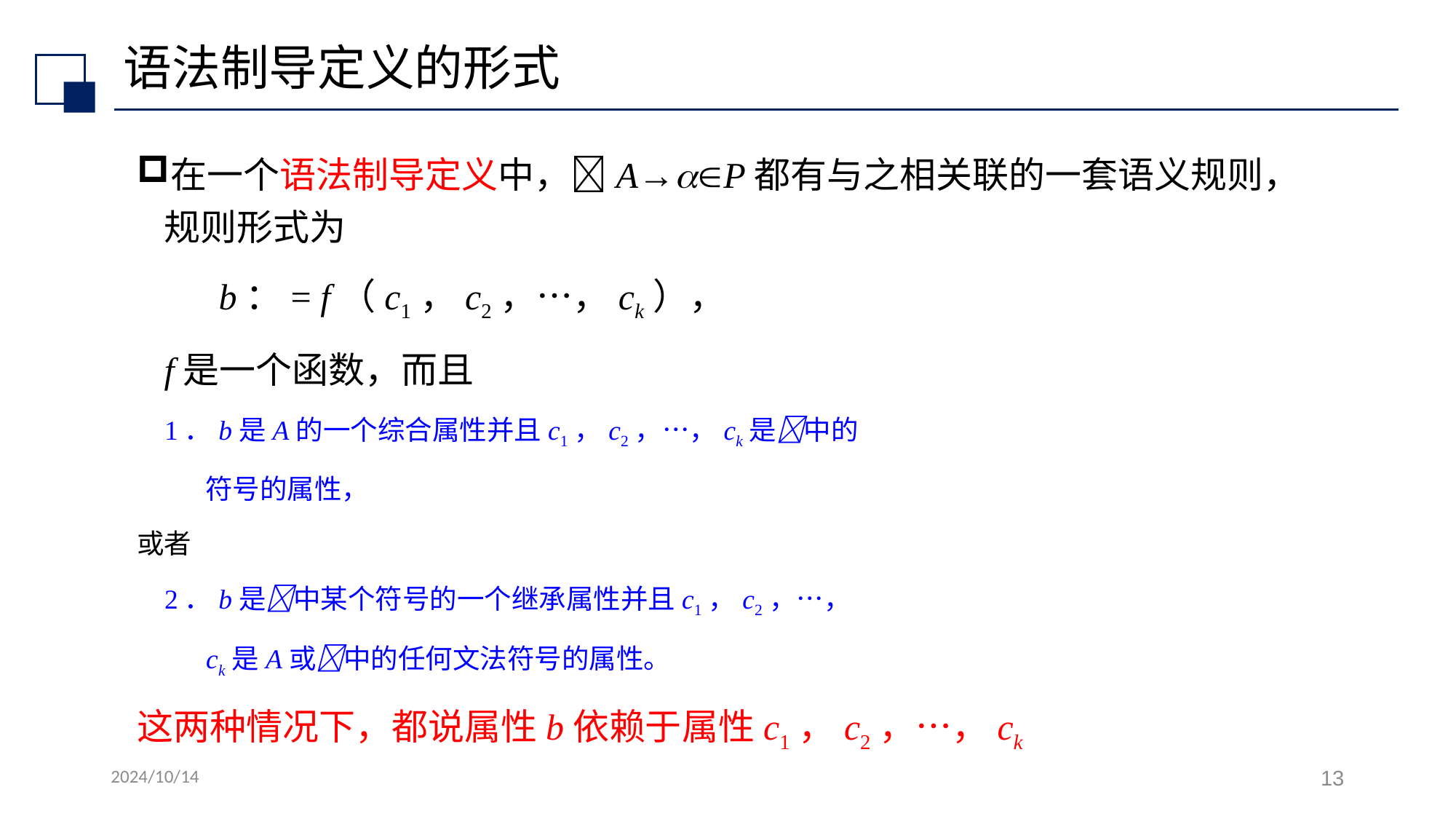

# 语法制导定义的形式
在一个语法制导定义中，∀A→α∈P都有与之相关联的一套语义规则，规则形式为
         b：= f（c1，c2，…，ck），
   f是一个函数，而且
    1．b是A的一个综合属性并且c1，c2，…，ck是α中的
          符号的属性，
或者
    2．b是α中某个符号的一个继承属性并且c1，c2，…，
          ck是A或α中的任何文法符号的属性。
这两种情况下，都说属性b依赖于属性c1，c2，…，ck
2024/10/14
13